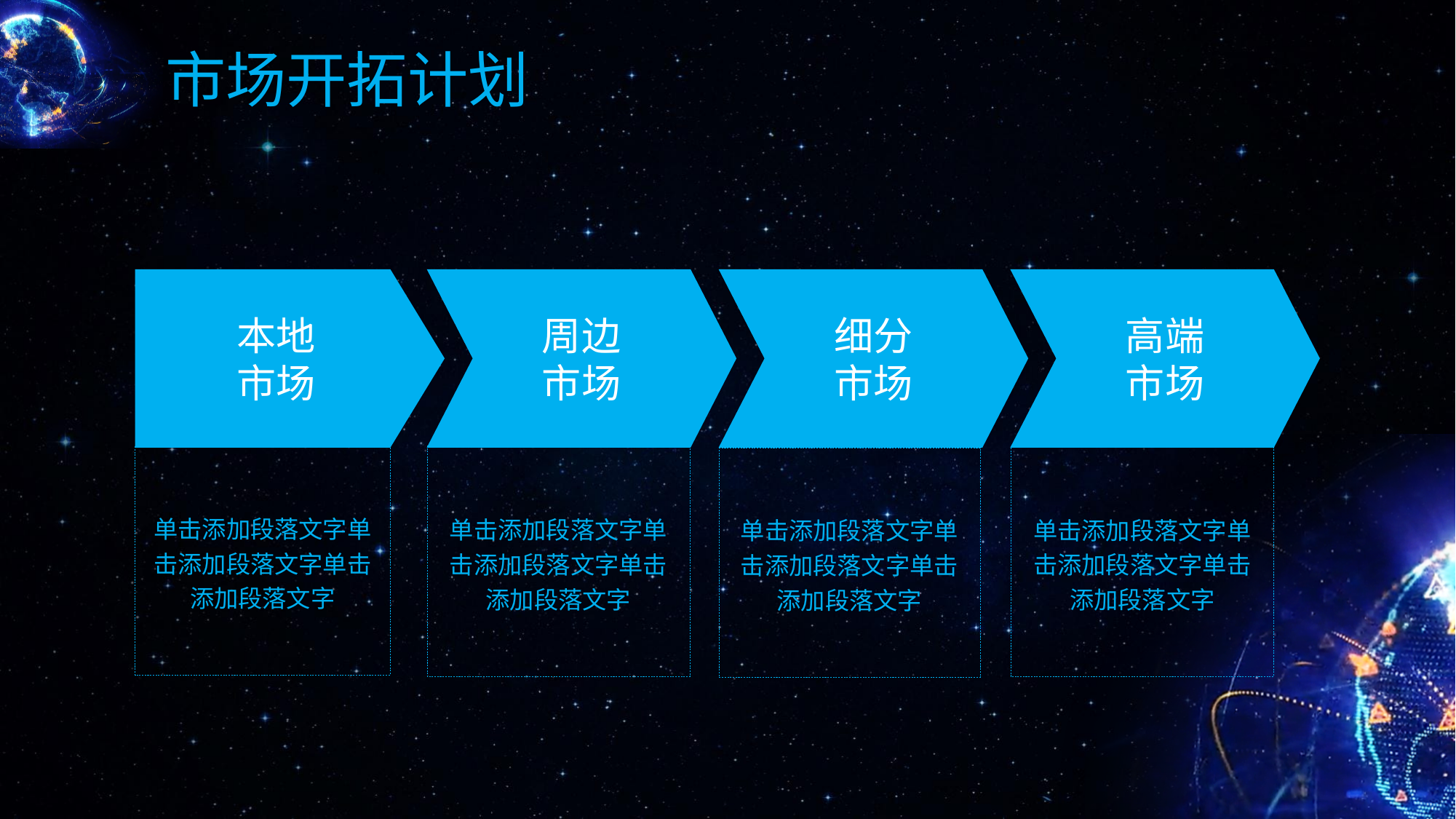

市场开拓计划
本地
市场
周边
市场
细分
市场
高端
市场
单击添加段落文字单击添加段落文字单击添加段落文字
单击添加段落文字单击添加段落文字单击添加段落文字
单击添加段落文字单击添加段落文字单击添加段落文字
单击添加段落文字单击添加段落文字单击添加段落文字